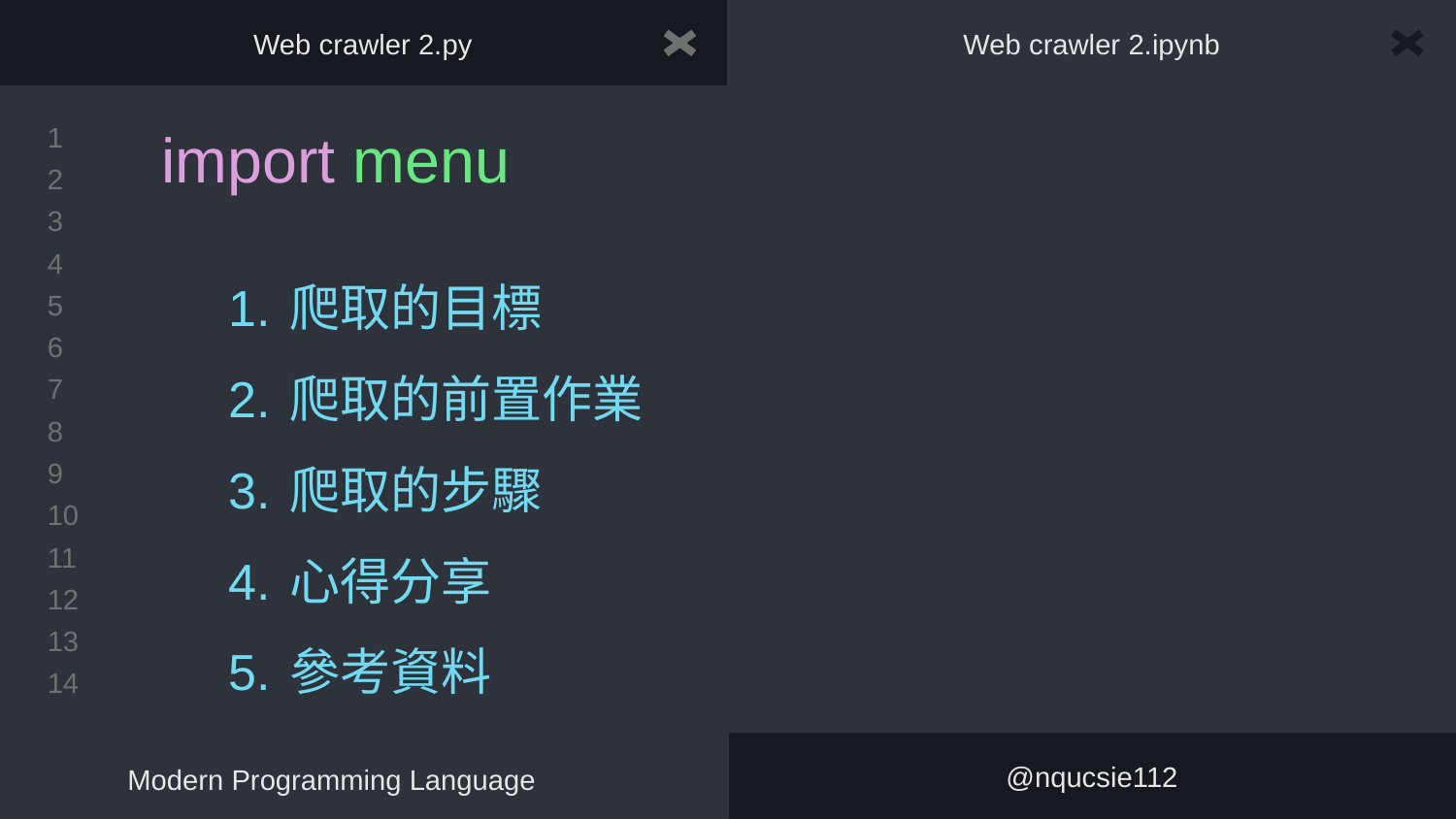

Web crawler 2.py
Web crawler 2.ipynb

# import menu
爬取的目標
爬取的前置作業
爬取的步驟
心得分享
參考資料

Modern Programming Language
@nqucsie112